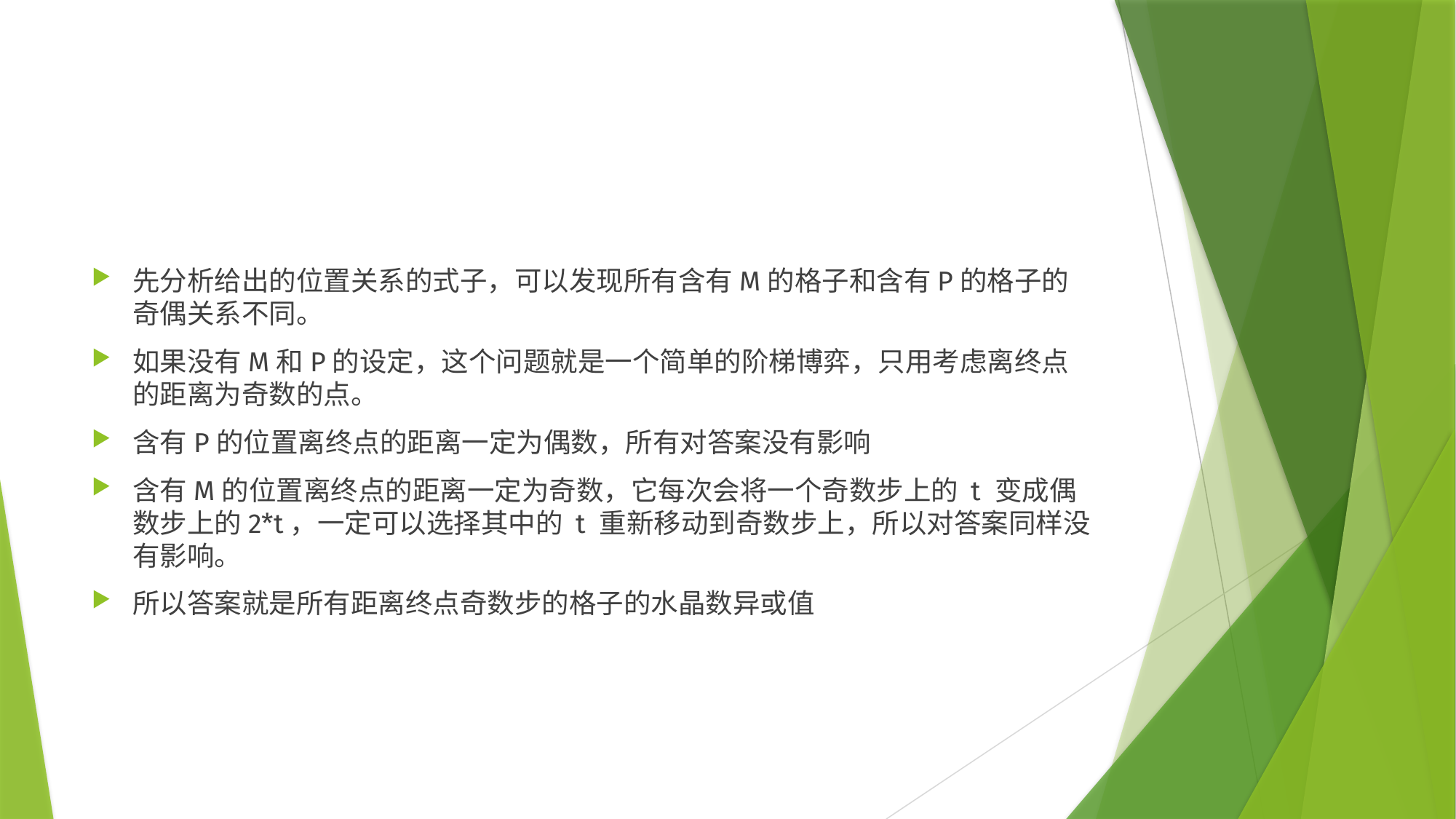

#
先分析给出的位置关系的式子，可以发现所有含有M的格子和含有P的格子的奇偶关系不同。
如果没有M和P的设定，这个问题就是一个简单的阶梯博弈，只用考虑离终点的距离为奇数的点。
含有P的位置离终点的距离一定为偶数，所有对答案没有影响
含有M的位置离终点的距离一定为奇数，它每次会将一个奇数步上的 t 变成偶数步上的2*t，一定可以选择其中的 t 重新移动到奇数步上，所以对答案同样没有影响。
所以答案就是所有距离终点奇数步的格子的水晶数异或值